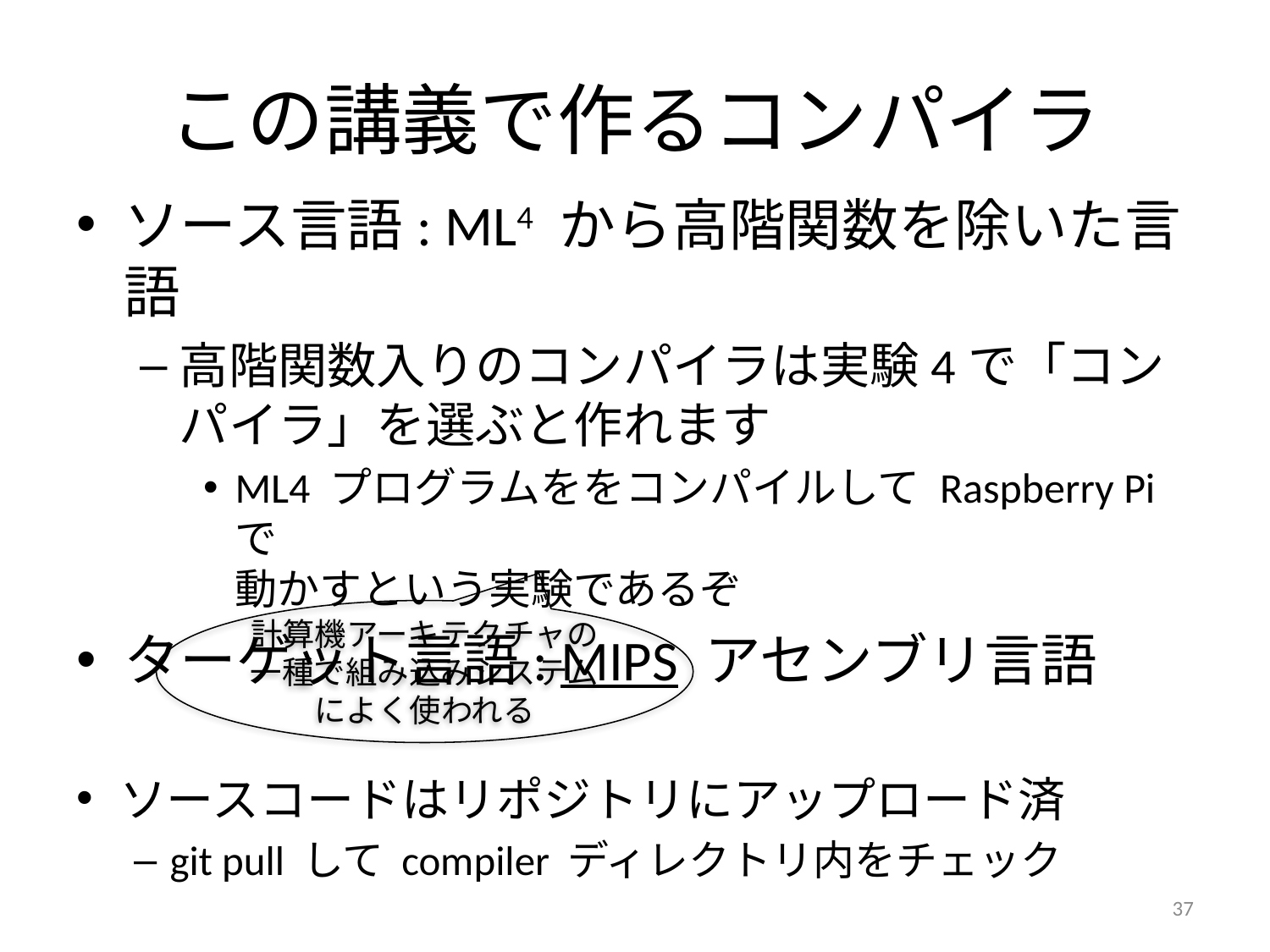

# この講義で作るコンパイラ
ソース言語: ML4 から高階関数を除いた言語
高階関数入りのコンパイラは実験4で「コンパイラ」を選ぶと作れます
ML4 プログラムををコンパイルして Raspberry Pi で
動かすという実験であるぞ
ターゲット言語: MIPS アセンブリ言語
計算機アーキテクチャの一種で組み込みシステムによく使われる
ソースコードはリポジトリにアップロード済
git pull して compiler ディレクトリ内をチェック
37